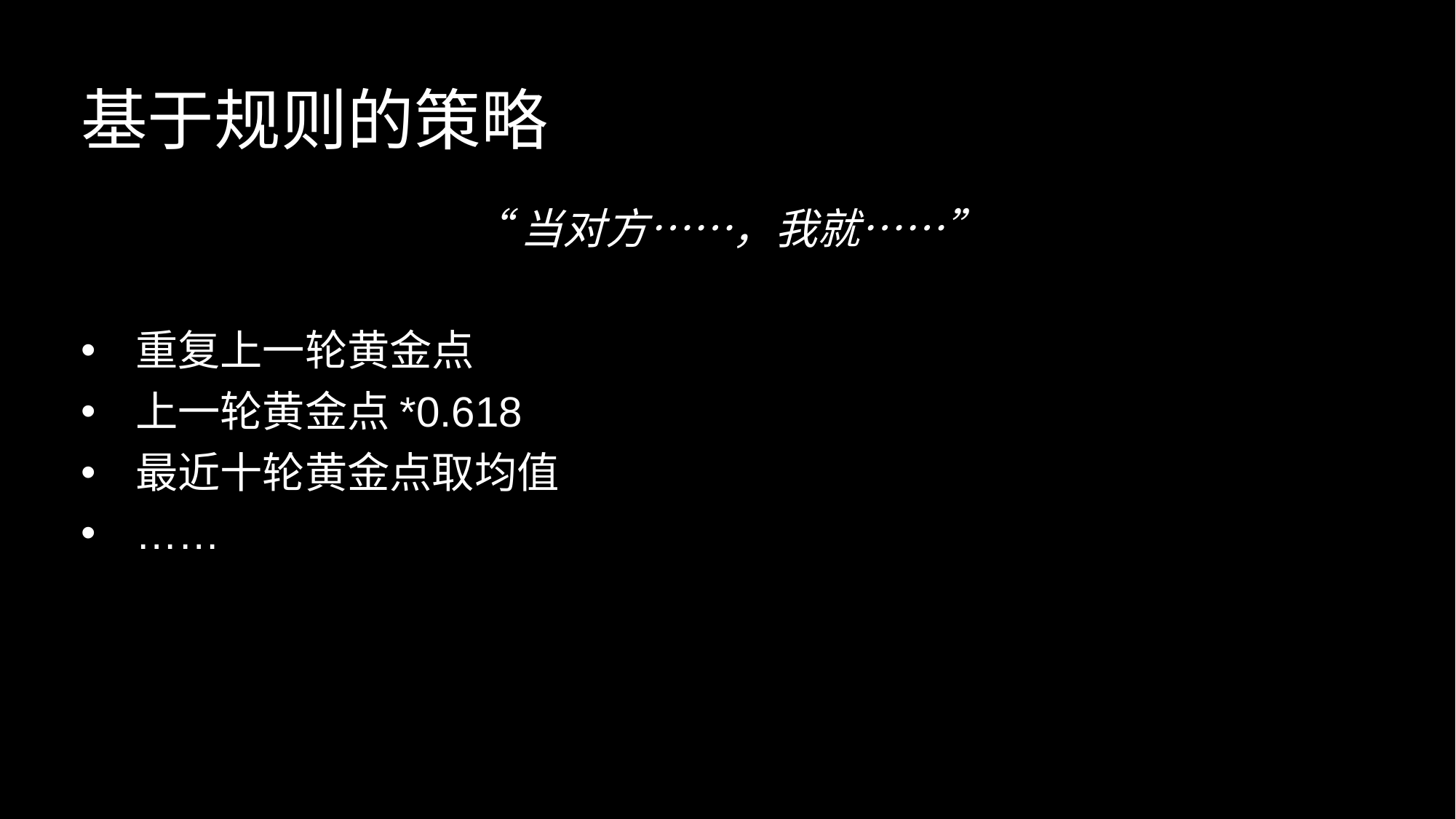

# 基于规则的策略
“当对方……，我就……”

重复上一轮黄金点
上一轮黄金点*0.618
最近十轮黄金点取均值
……